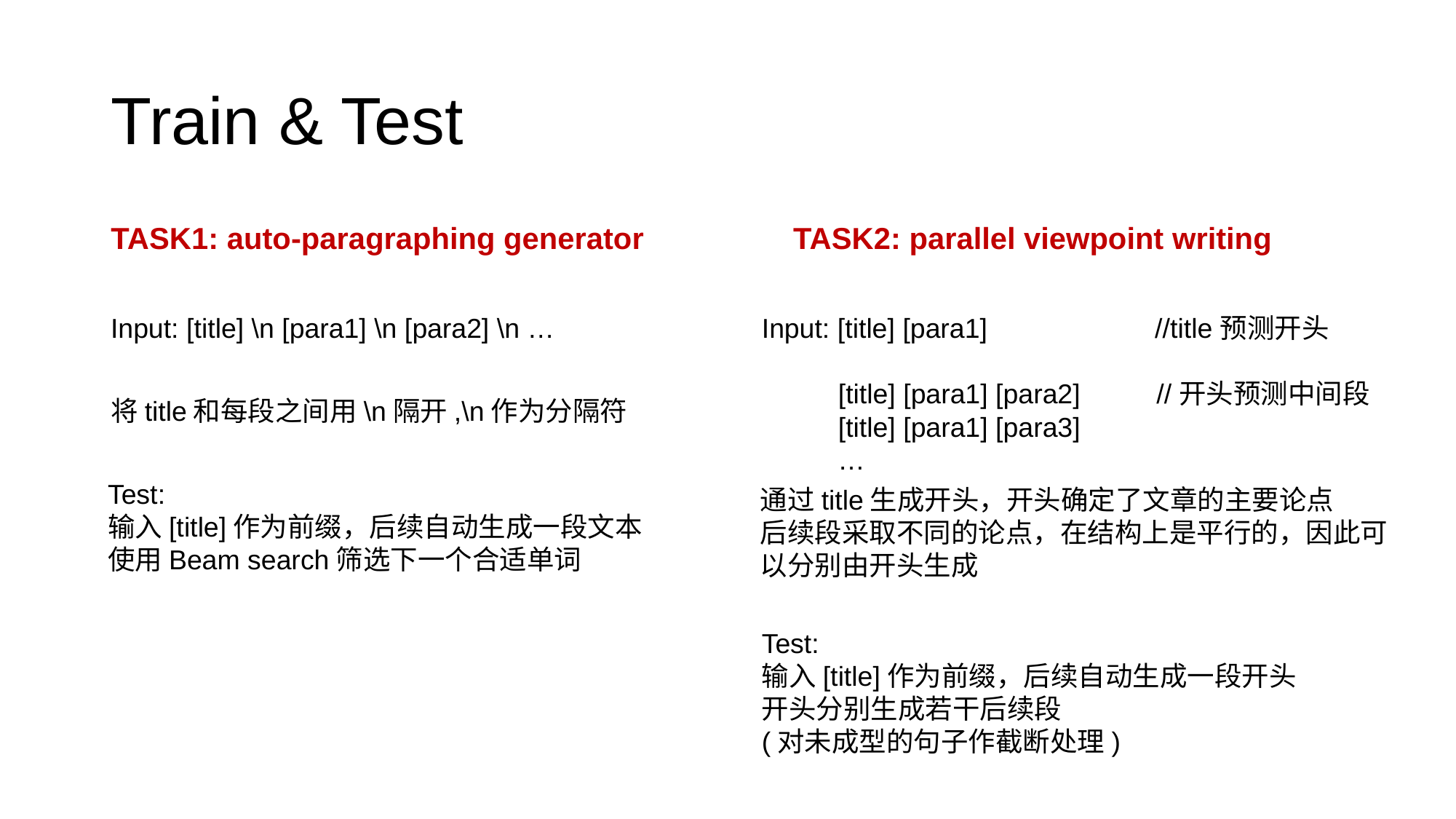

# Train & Test
TASK1: auto-paragraphing generator

TASK2: parallel viewpoint writing

Input: [title] \n [para1] \n [para2] \n …
Input: [title] [para1]                      //title预测开头
          [title] [para1] [para2]          //开头预测中间段
          [title] [para1] [para3]
          …
将title和每段之间用\n隔开,\n作为分隔符
Test:
输入[title]作为前缀，后续自动生成一段文本
使用Beam search筛选下一个合适单词
通过title生成开头，开头确定了文章的主要论点
后续段采取不同的论点，在结构上是平行的，因此可以分别由开头生成

Test:
输入[title]作为前缀，后续自动生成一段开头
开头分别生成若干后续段
(对未成型的句子作截断处理)